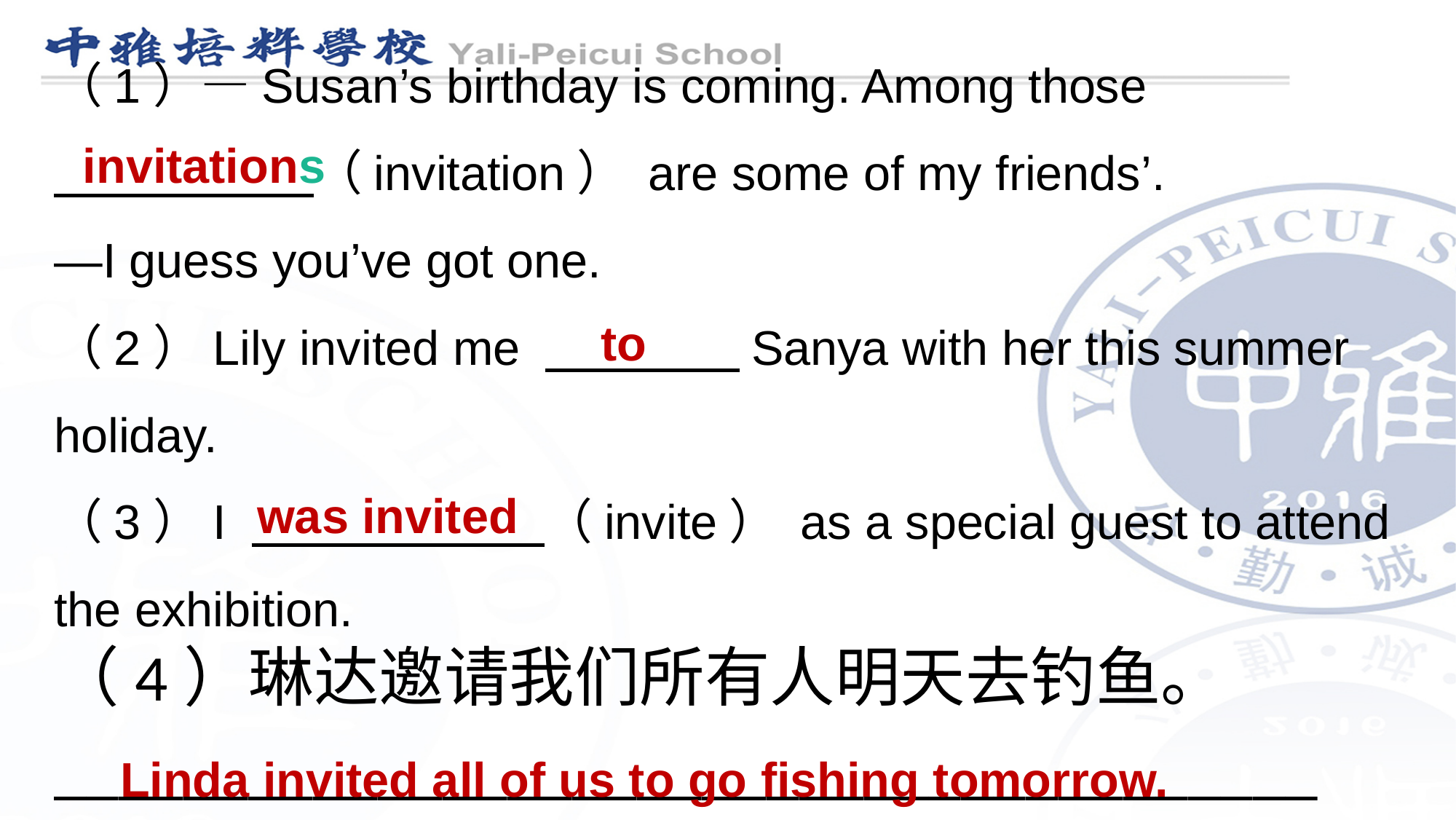

（1）—Susan’s birthday is coming. Among those
　　　      　（invitation） are some of my friends’.
—I guess you’ve got one.
（2）Lily invited me 　　　　Sanya with her this summer holiday.
（3）I 　　         　　（invite） as a special guest to attend the exhibition.
invitations
to
was invited
（4）琳达邀请我们所有人明天去钓鱼。
_______________________________________

Linda invited all of us to go fishing tomorrow.